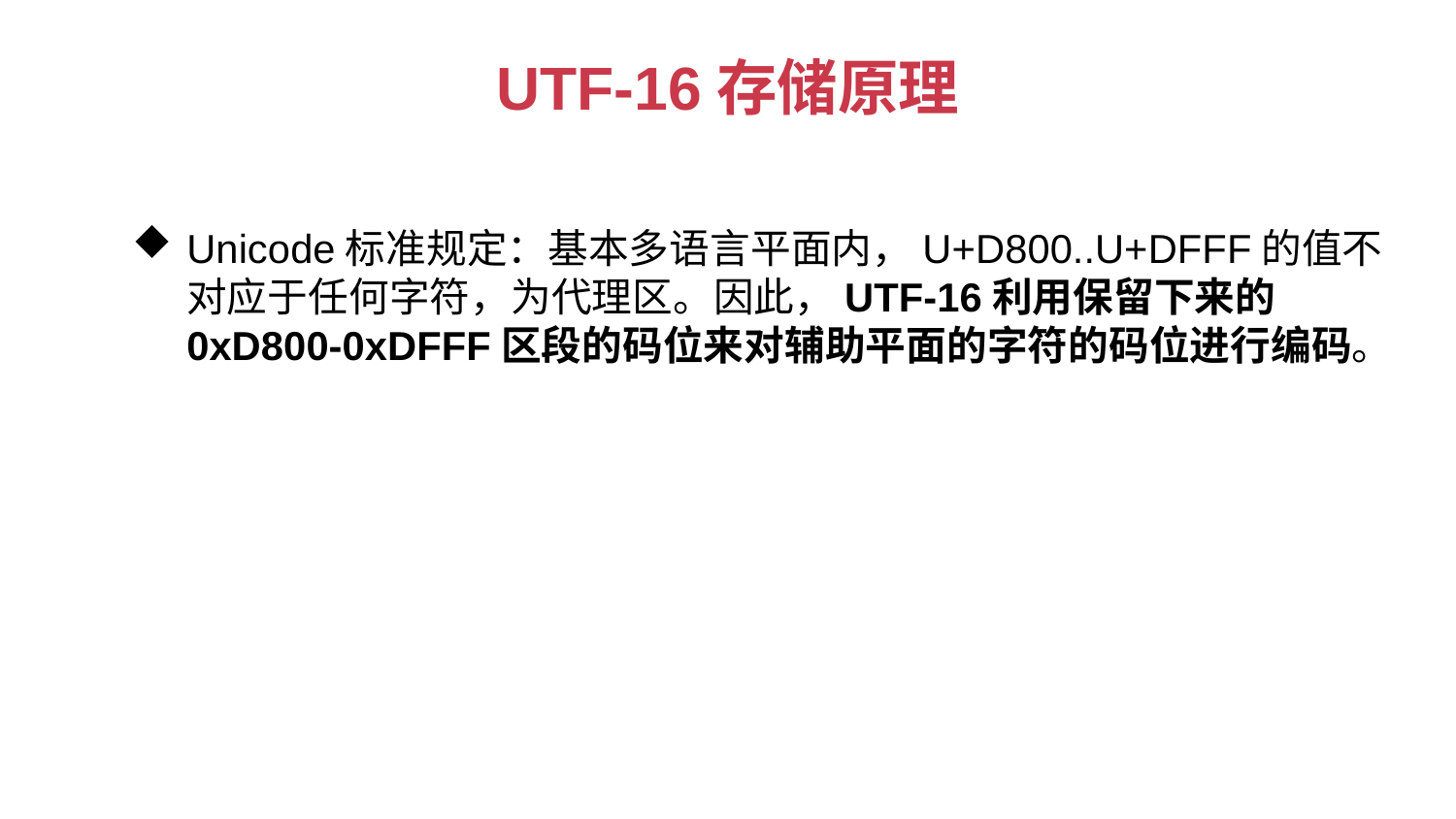

UTF-16存储原理
Unicode标准规定：基本多语言平面内，U+D800..U+DFFF的值不对应于任何字符，为代理区。因此，UTF-16利用保留下来的0xD800-0xDFFF区段的码位来对辅助平面的字符的码位进行编码。